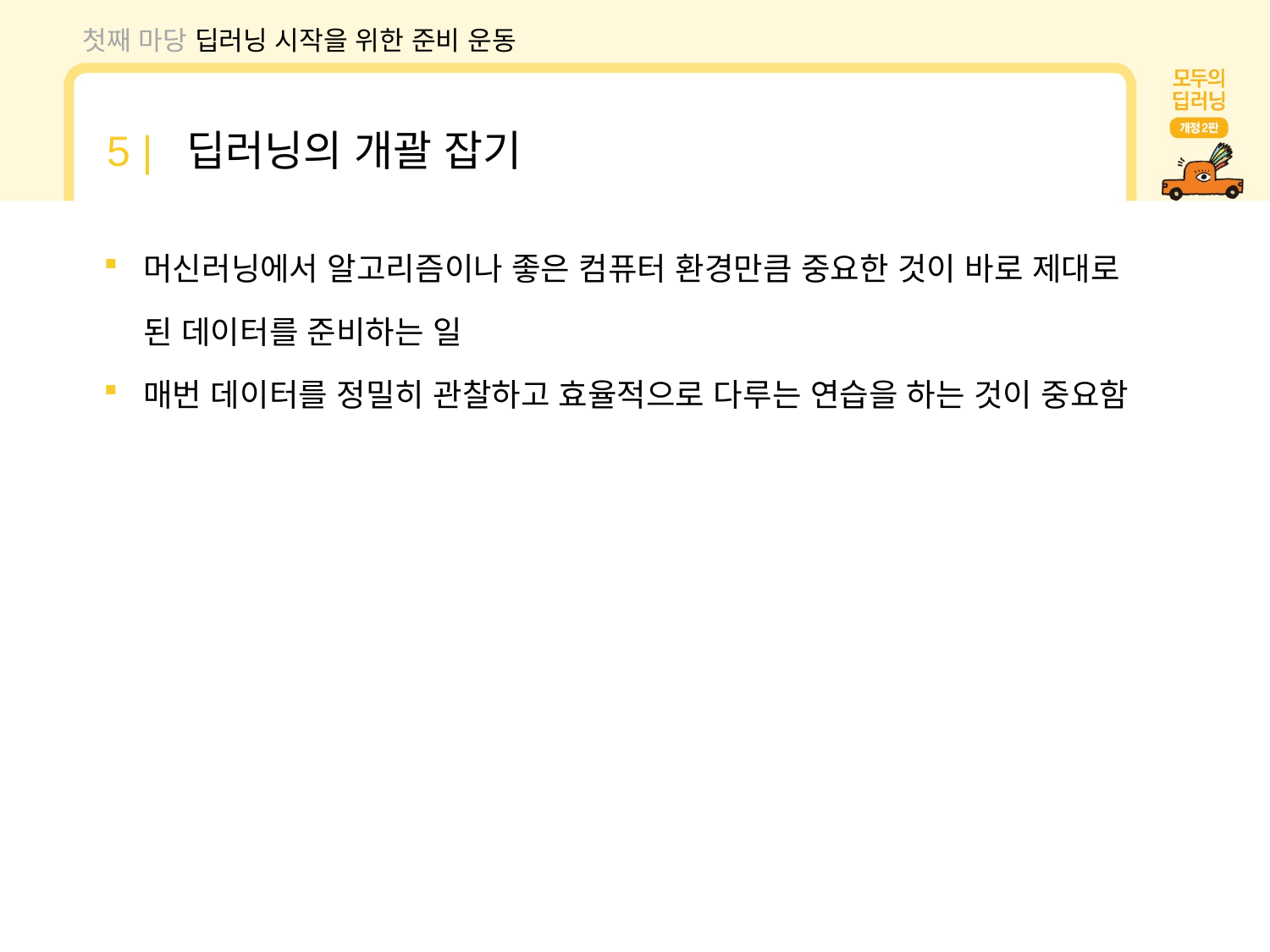

첫째 마당 딥러닝 시작을 위한 준비 운동
5 |  딥러닝의 개괄 잡기

머신러닝에서 알고리즘이나 좋은 컴퓨터 환경만큼 중요한 것이 바로 제대로 된 데이터를 준비하는 일
매번 데이터를 정밀히 관찰하고 효율적으로 다루는 연습을 하는 것이 중요함